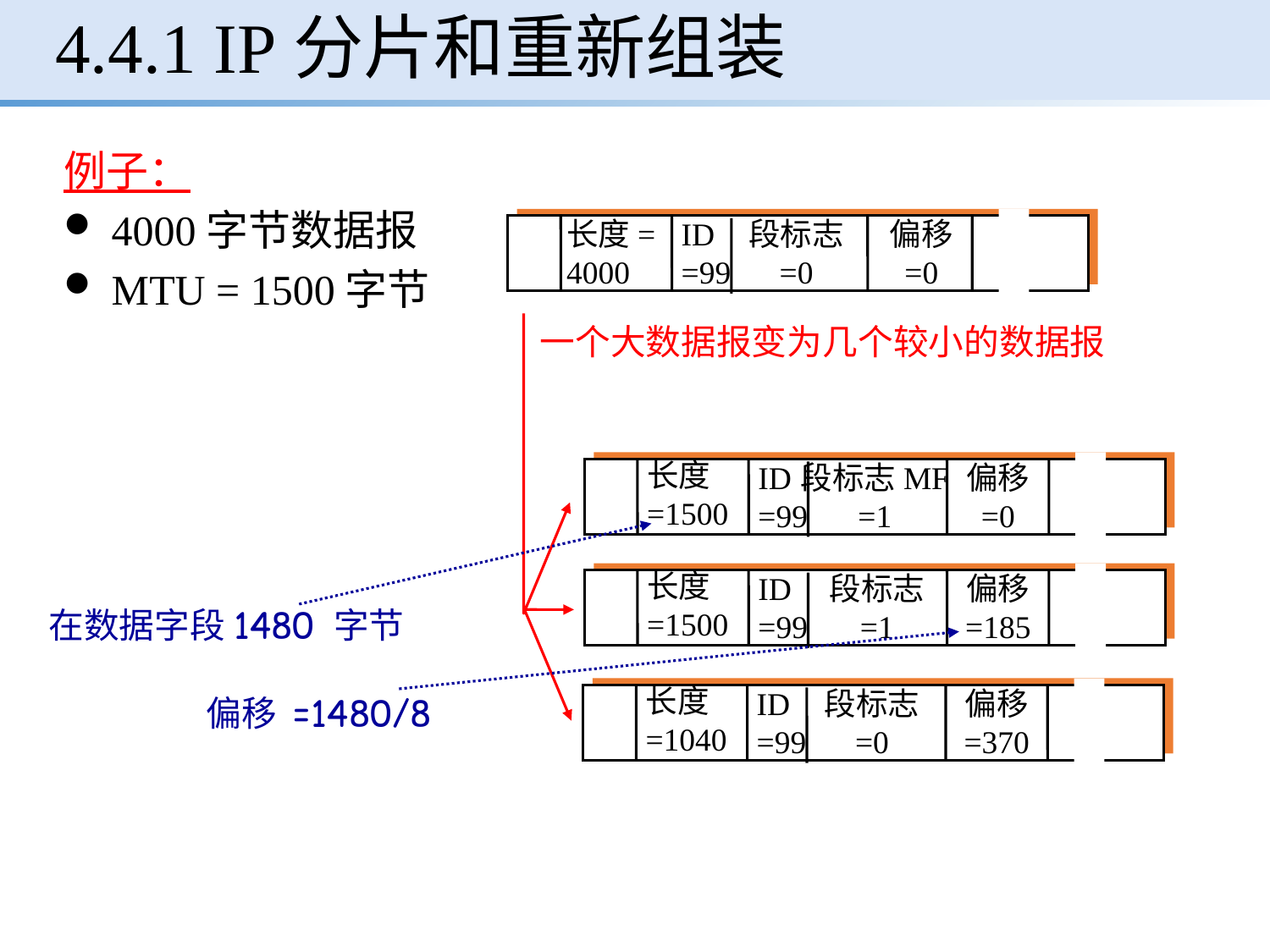

# 4.4.1 IP分片和重新组装
例子：
4000字节数据报
MTU = 1500字节

长度=
4000
ID
=99
段标志
=0
偏移
=0

一个大数据报变为几个较小的数据报
长度
=1500
ID
=99
段标志MF
=1
偏移
=0

长度
=1500
ID
=99
段标志
=1
偏移
=185

长度
=1040
ID
=99
段标志
=0
偏移
=370

在数据字段1480 字节

偏移 =1480/8